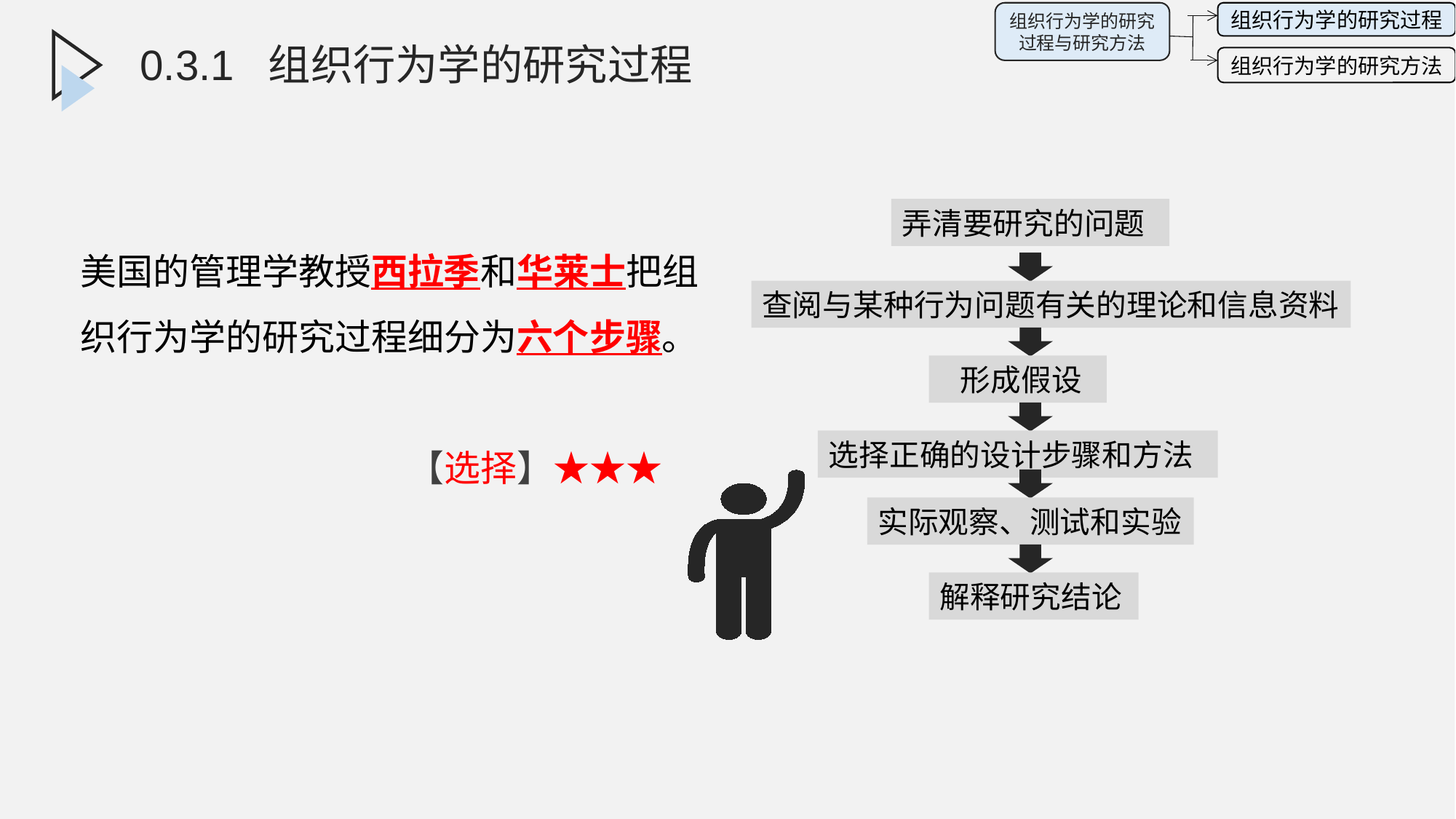

0.3.1一、组织行为学的研究过程
组织行为学的研究过程与研究方法
组织行为学的研究过程
组织行为学的研究方法

0.3.1  组织行为学的研究过程

弄清要研究的问题

查阅与某种行为问题有关的理论和信息资料

  形成假设

选择正确的设计步骤和方法

实际观察、测试和实验

解释研究结论
美国的管理学教授西拉季和华莱士把组织行为学的研究过程细分为六个步骤。
                                       【选择】★★★